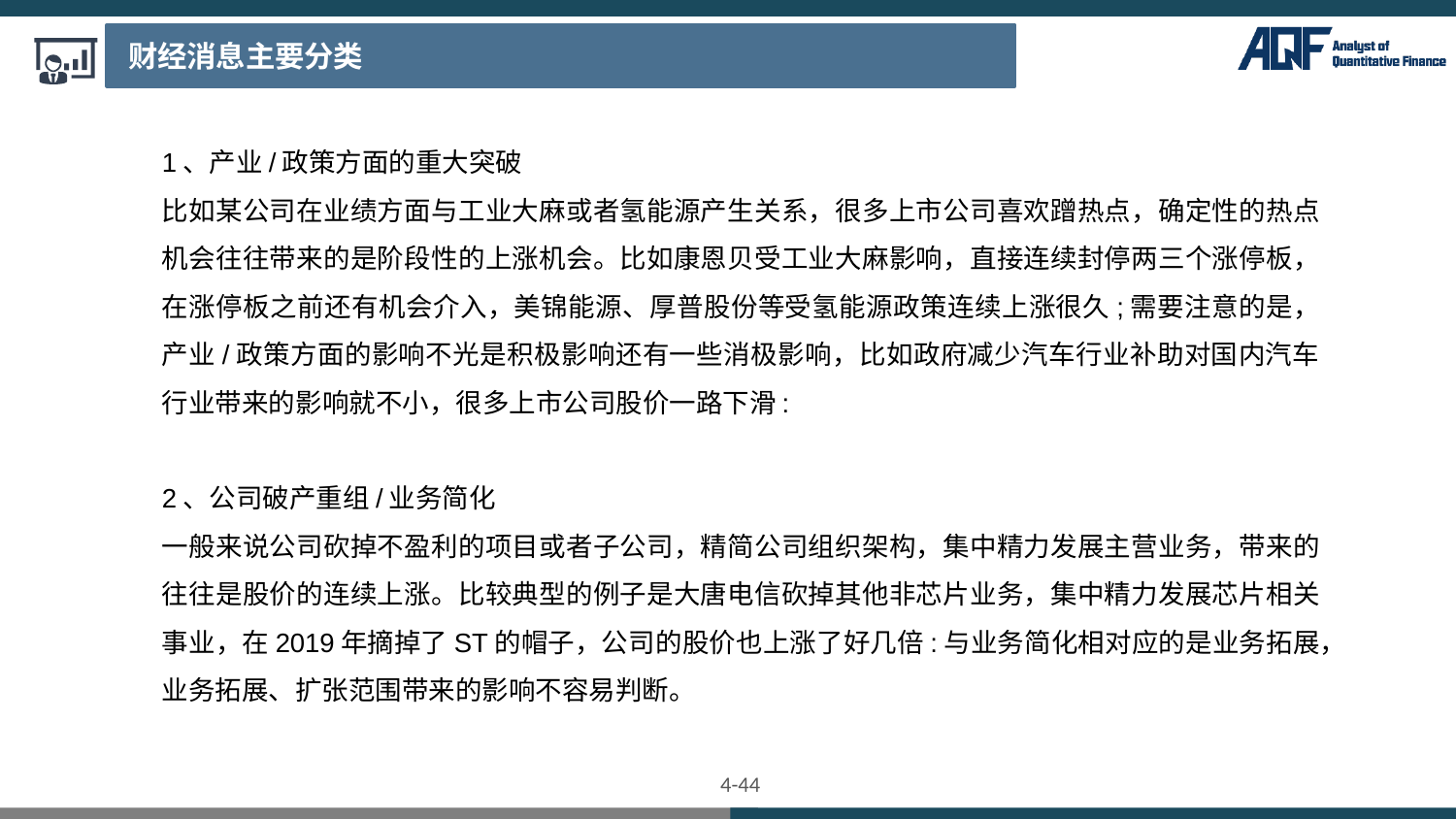

财经消息主要分类
1、产业/政策方面的重大突破
比如某公司在业绩方面与工业大麻或者氢能源产生关系，很多上市公司喜欢蹭热点，确定性的热点机会往往带来的是阶段性的上涨机会。比如康恩贝受工业大麻影响，直接连续封停两三个涨停板，在涨停板之前还有机会介入，美锦能源、厚普股份等受氢能源政策连续上涨很久;需要注意的是，产业/政策方面的影响不光是积极影响还有一些消极影响，比如政府减少汽车行业补助对国内汽车行业带来的影响就不小，很多上市公司股价一路下滑:

2、公司破产重组/业务简化
一般来说公司砍掉不盈利的项目或者子公司，精简公司组织架构，集中精力发展主营业务，带来的往往是股价的连续上涨。比较典型的例子是大唐电信砍掉其他非芯片业务，集中精力发展芯片相关事业，在2019年摘掉了ST的帽子，公司的股价也上涨了好几倍:与业务简化相对应的是业务拓展，业务拓展、扩张范围带来的影响不容易判断。